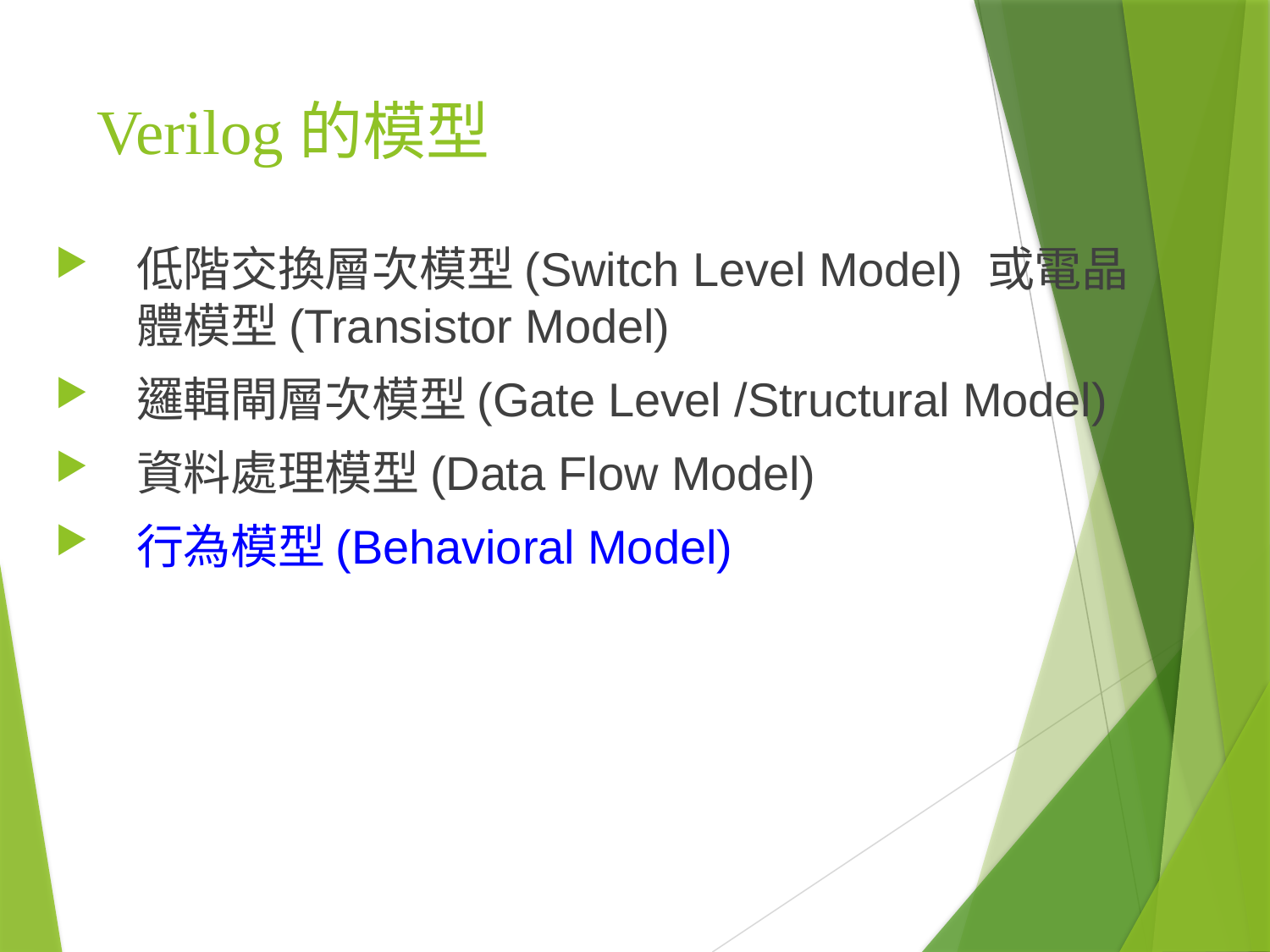

# Verilog的模型
低階交換層次模型(Switch Level Model) 或電晶體模型(Transistor Model)
邏輯閘層次模型(Gate Level /Structural Model)
資料處理模型(Data Flow Model)
行為模型(Behavioral Model)